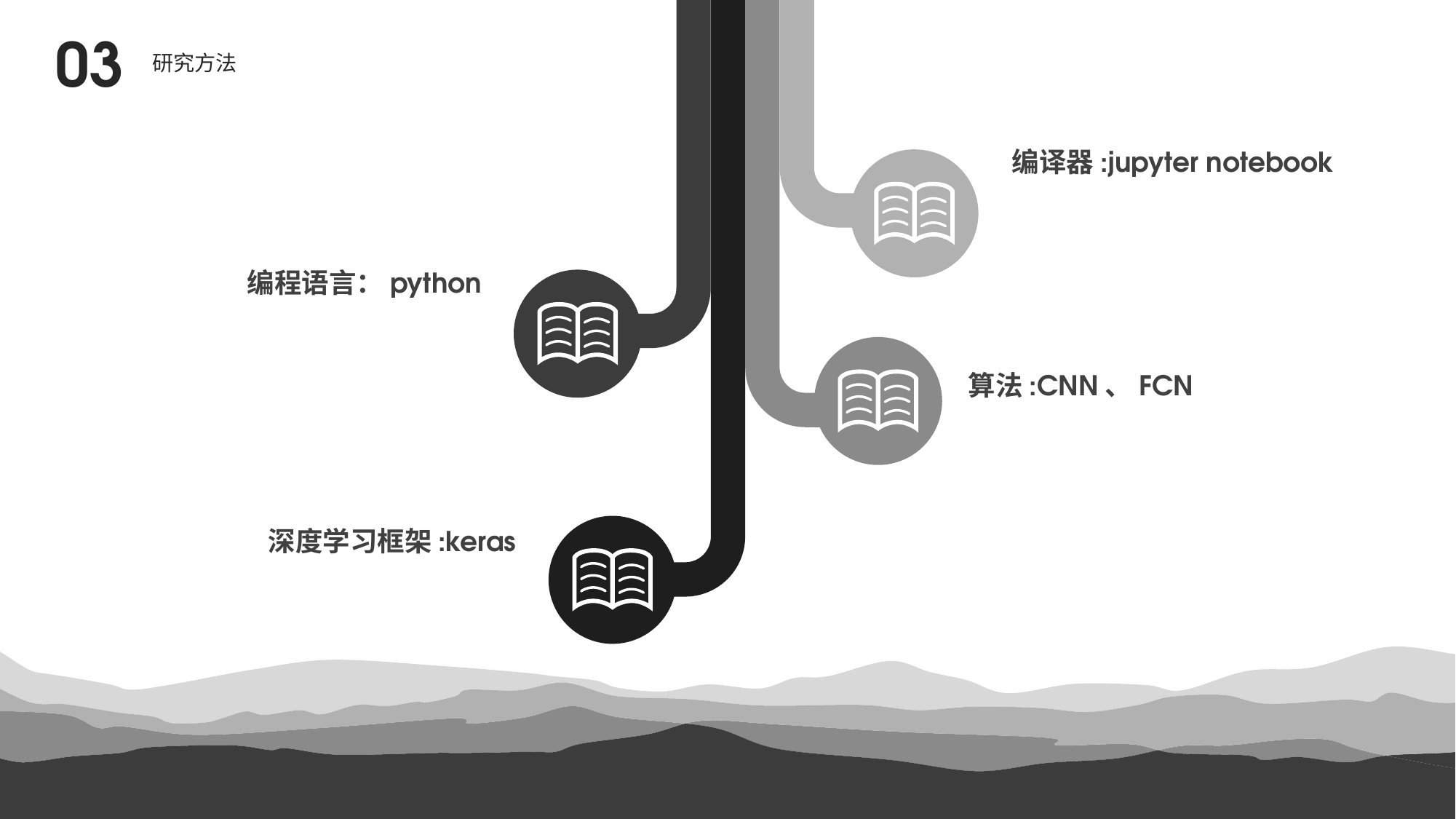

03
研究方法
编译器:jupyter notebook

编程语言：python

算法:CNN、FCN
深度学习框架:keras